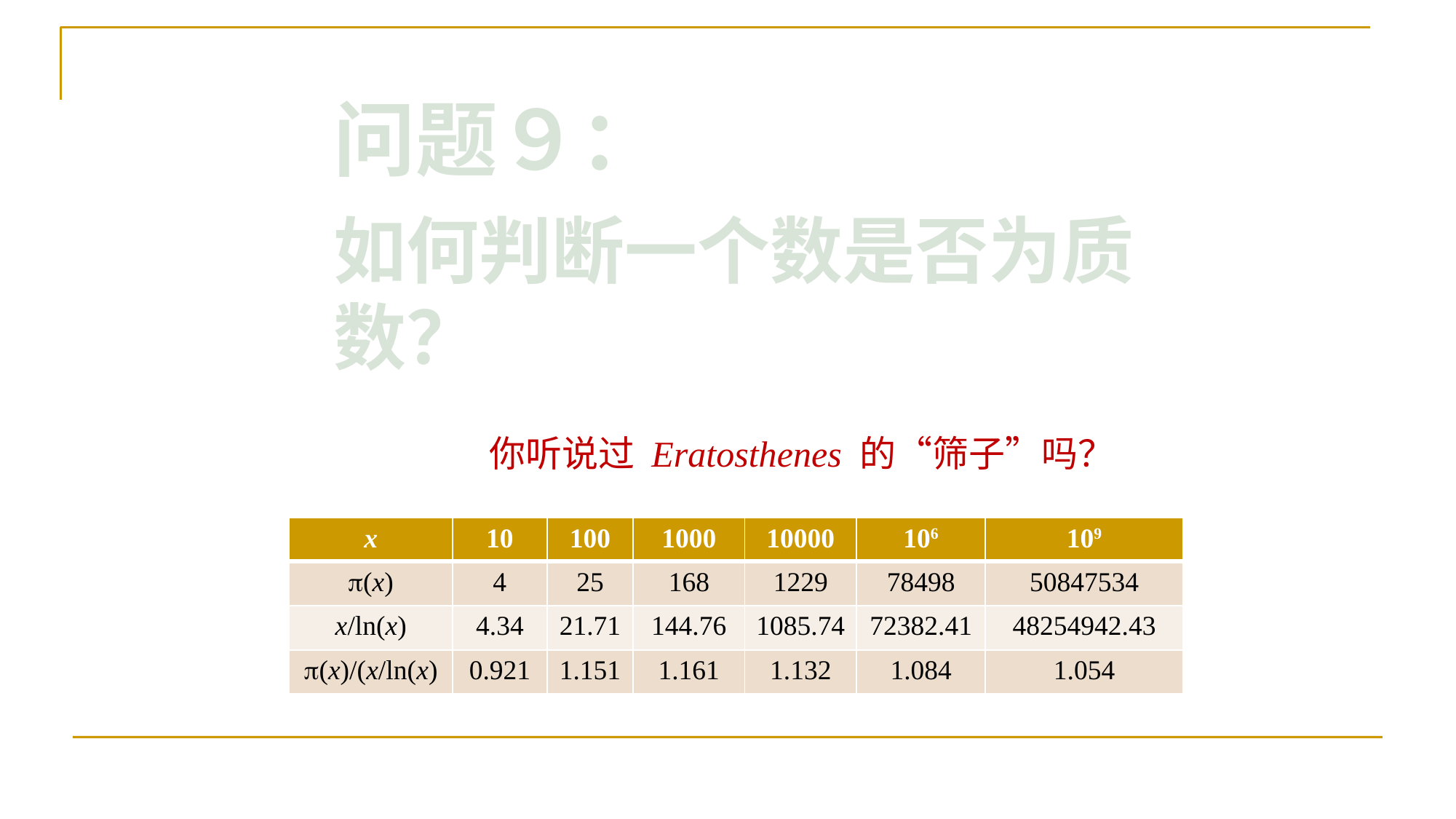

问题９：
如何判断一个数是否为质数？
你听说过 Eratosthenes 的“筛子”吗？
| x | 10 | 100 | 1000 | 10000 | 106 | 109 |
| --- | --- | --- | --- | --- | --- | --- |
| π(x) | 4 | 25 | 168 | 1229 | 78498 | 50847534 |
| x/ln(x) | 4.34 | 21.71 | 144.76 | 1085.74 | 72382.41 | 48254942.43 |
| π(x)/(x/ln(x) | 0.921 | 1.151 | 1.161 | 1.132 | 1.084 | 1.054 |